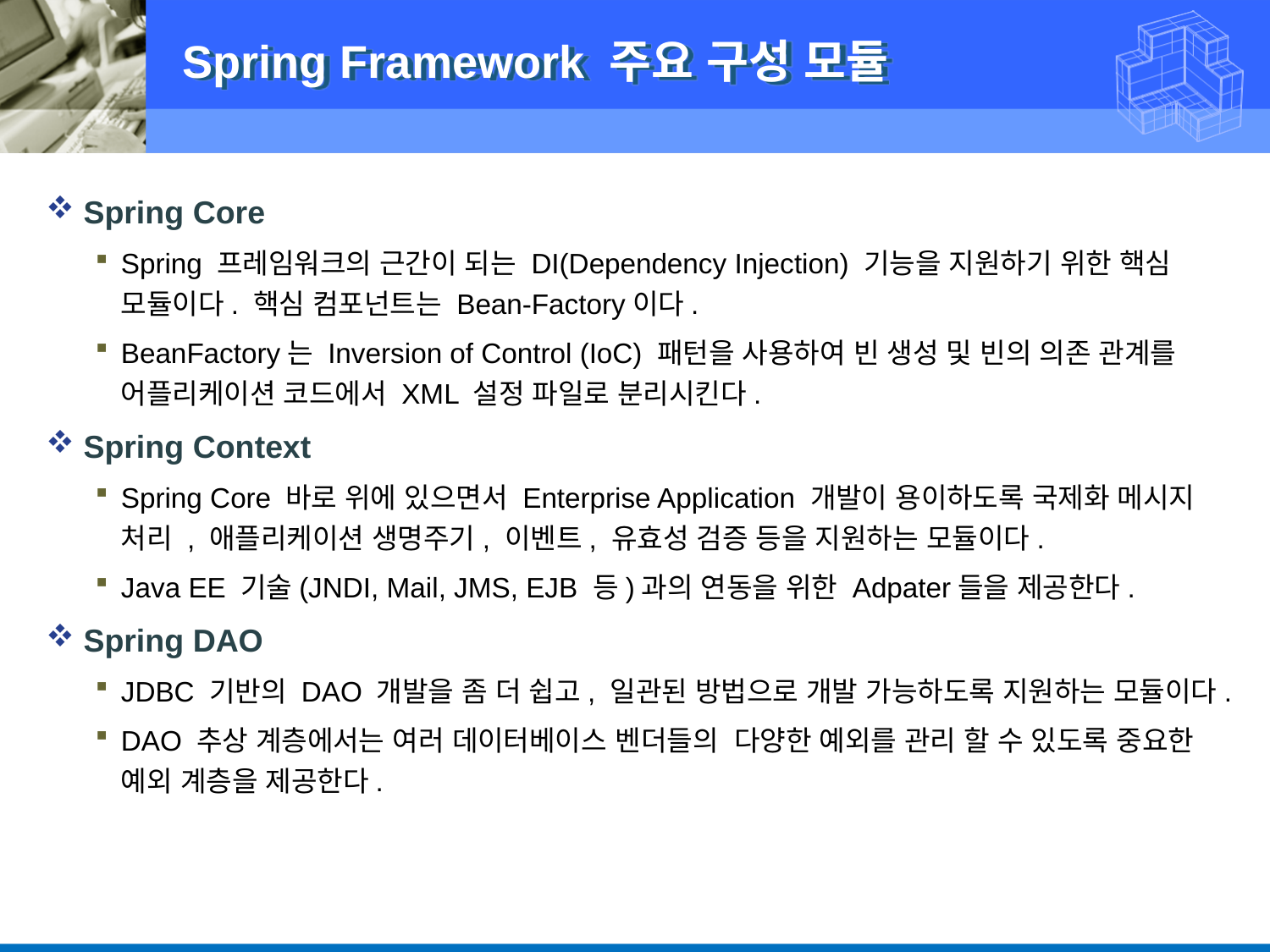

Spring Framework 주요 구성 모듈
Spring Core
Spring 프레임워크의 근간이 되는 DI(Dependency Injection) 기능을 지원하기 위한 핵심 모듈이다. 핵심 컴포넌트는 Bean-Factory이다.
BeanFactory는 Inversion of Control (IoC) 패턴을 사용하여 빈 생성 및 빈의 의존 관계를 어플리케이션 코드에서 XML 설정 파일로 분리시킨다.
Spring Context
Spring Core 바로 위에 있으면서 Enterprise Application 개발이 용이하도록 국제화 메시지 처리 , 애플리케이션 생명주기, 이벤트, 유효성 검증 등을 지원하는 모듈이다.
Java EE 기술(JNDI, Mail, JMS, EJB 등)과의 연동을 위한 Adpater들을 제공한다.
Spring DAO
JDBC 기반의 DAO 개발을 좀 더 쉽고, 일관된 방법으로 개발 가능하도록 지원하는 모듈이다.
DAO 추상 계층에서는 여러 데이터베이스 벤더들의  다양한 예외를 관리 할 수 있도록 중요한 예외 계층을 제공한다.